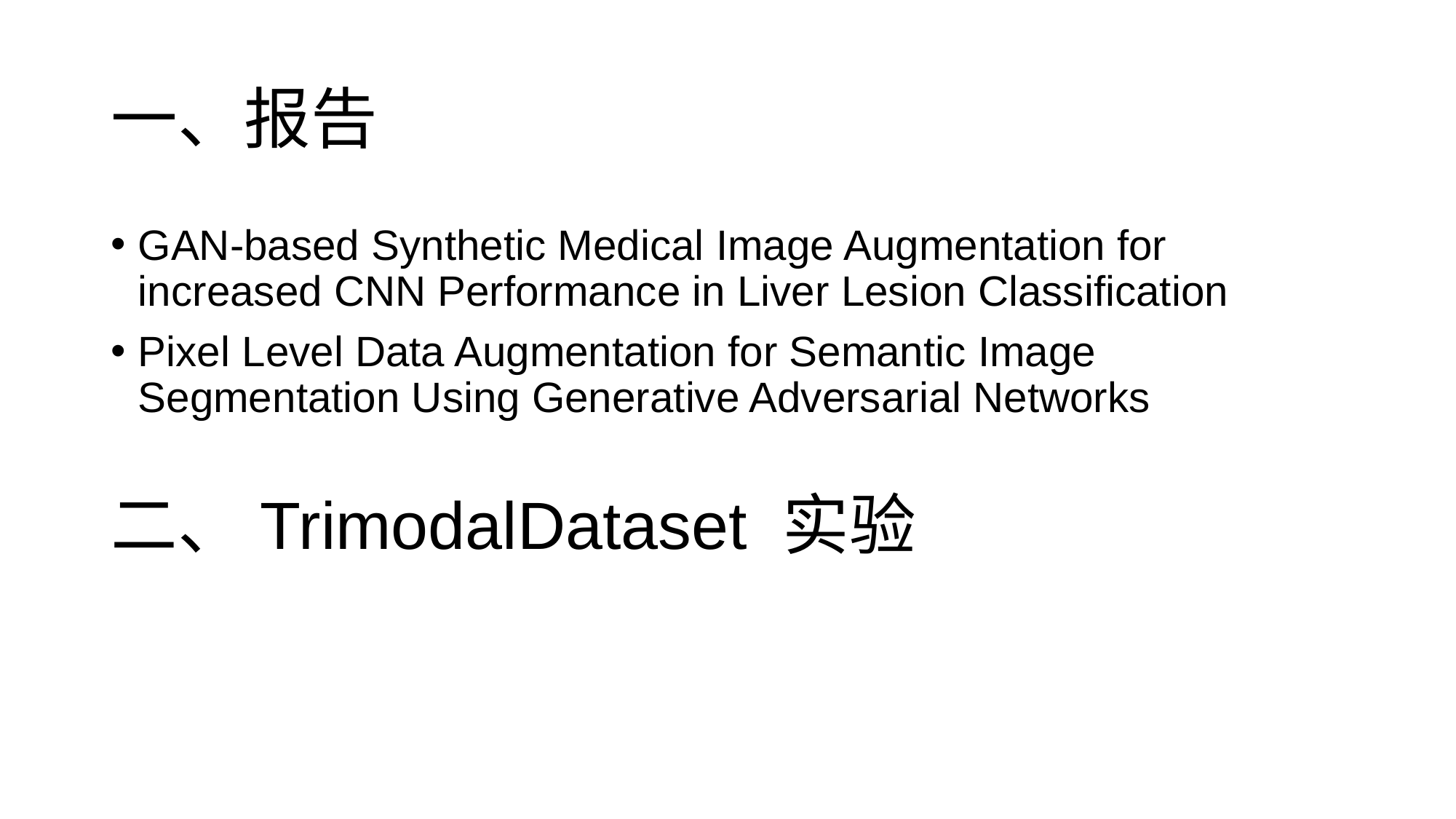

# 一、报告
GAN-based Synthetic Medical Image Augmentation for increased CNN Performance in Liver Lesion Classification
Pixel Level Data Augmentation for Semantic Image Segmentation Using Generative Adversarial Networks
二、TrimodalDataset 实验